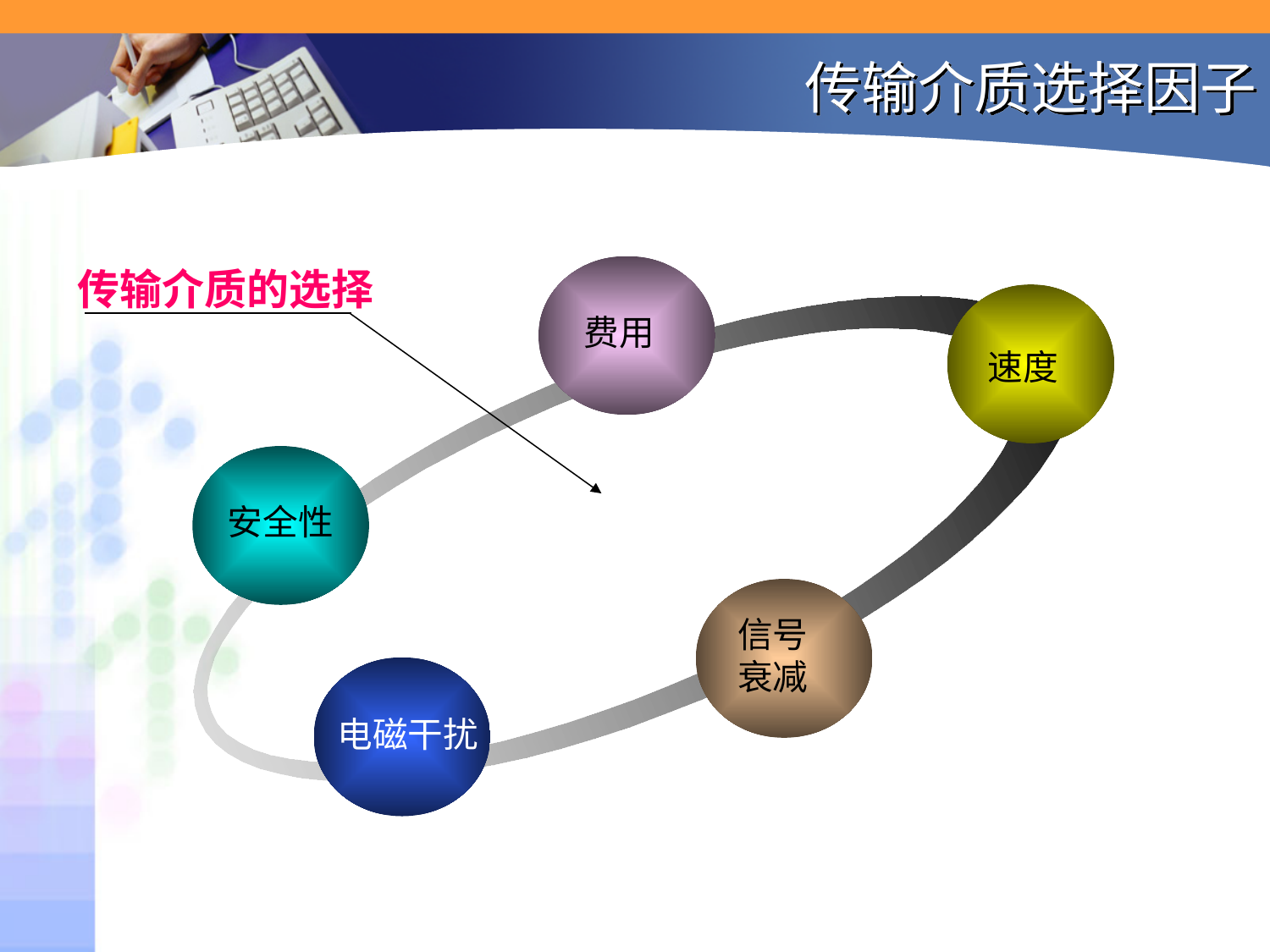

# 传输介质选择因子
传输介质的选择

费用

速度

安全性

信号衰减

电磁干扰